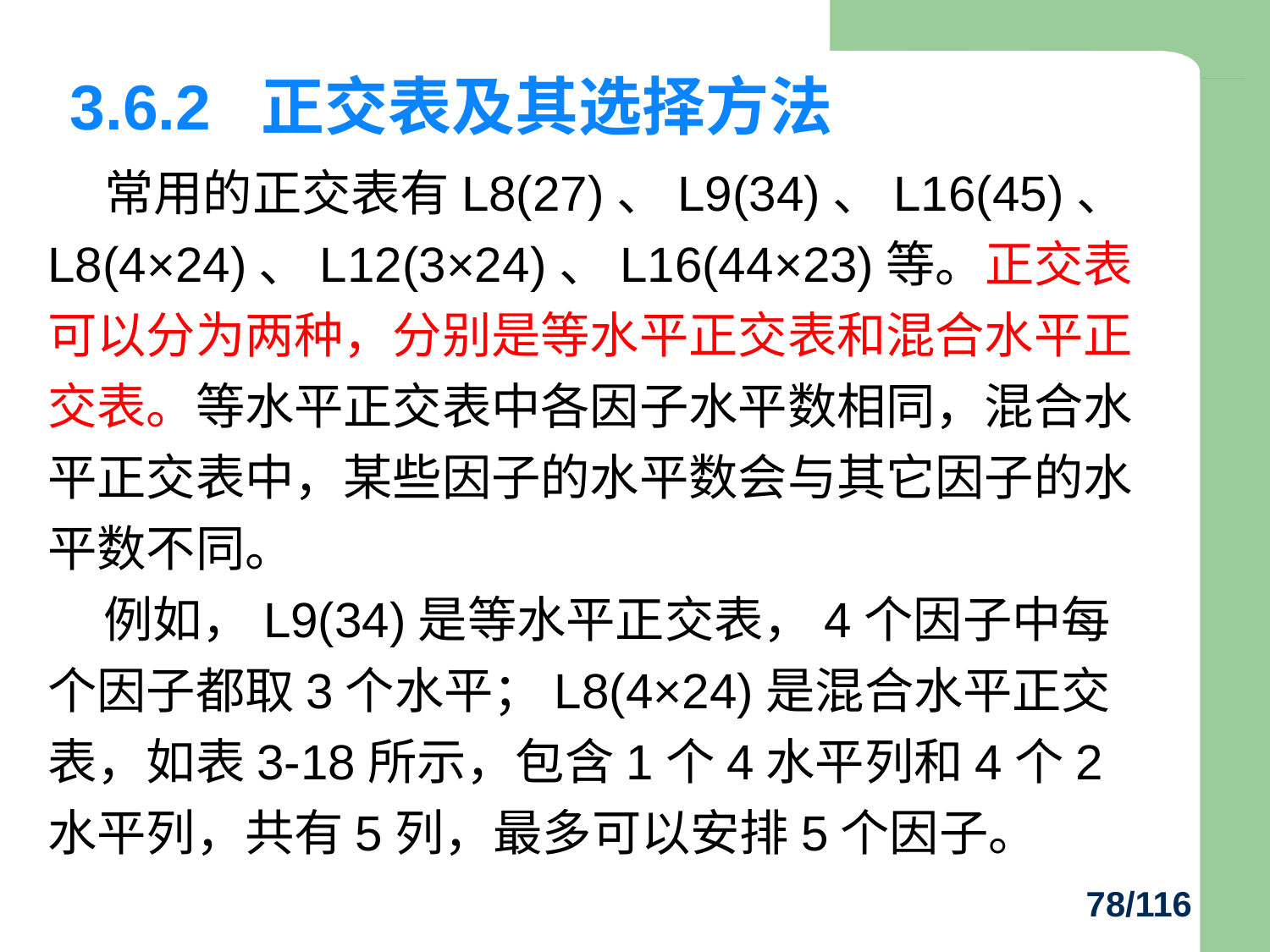

# 3.6.2  正交表及其选择方法
    常用的正交表有L8(27)、L9(34)、L16(45)、L8(4×24)、L12(3×24)、L16(44×23)等。正交表可以分为两种，分别是等水平正交表和混合水平正交表。等水平正交表中各因子水平数相同，混合水平正交表中，某些因子的水平数会与其它因子的水平数不同。
    例如，L9(34)是等水平正交表，4个因子中每个因子都取3个水平；L8(4×24)是混合水平正交表，如表3-18所示，包含1个4水平列和4个2水平列，共有5列，最多可以安排5个因子。
78/116